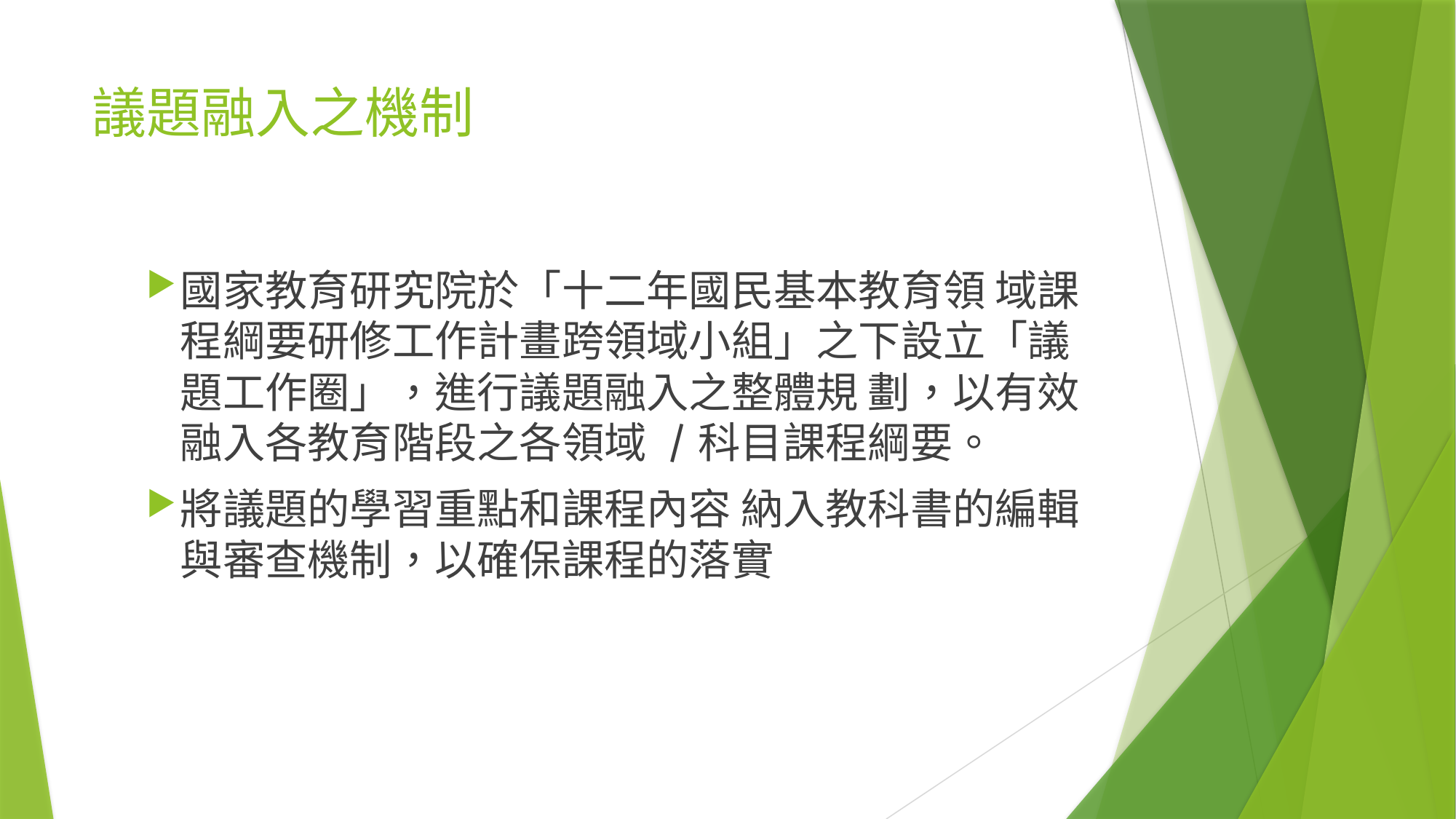

# 議題融入之機制
國家教育研究院於「十二年國民基本教育領 域課程綱要研修工作計畫跨領域小組」之下設立「議題工作圈」，進行議題融入之整體規 劃，以有效融入各教育階段之各領域 /科目課程綱要。
將議題的學習重點和課程內容 納入教科書的編輯與審查機制，以確保課程的落實